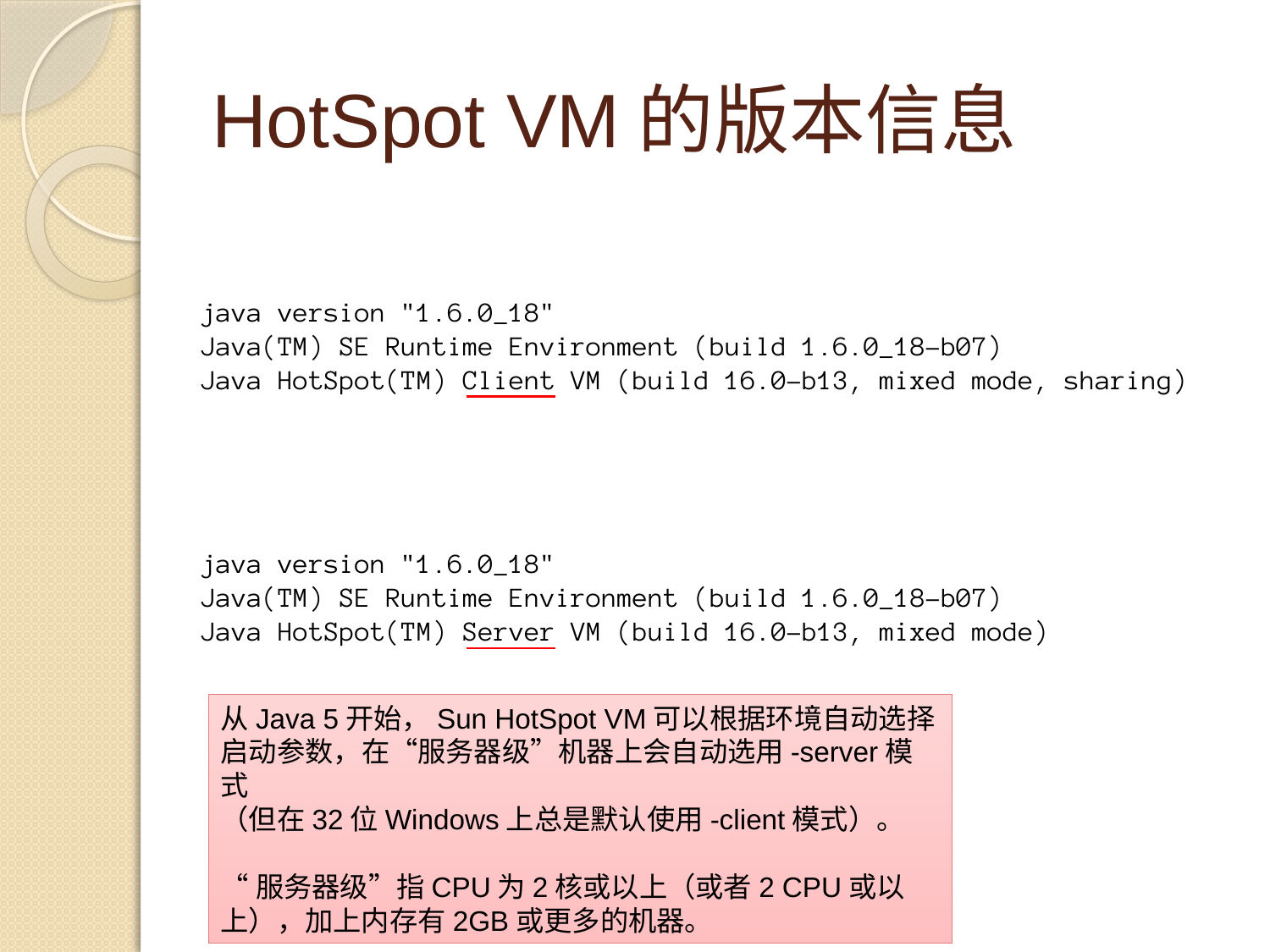

# HotSpot VM的版本信息
java version "1.6.0_18"
Java(TM) SE Runtime Environment (build 1.6.0_18-b07)
Java HotSpot(TM) Client VM (build 16.0-b13, mixed mode, sharing)
java version "1.6.0_18"
Java(TM) SE Runtime Environment (build 1.6.0_18-b07)
Java HotSpot(TM) Server VM (build 16.0-b13, mixed mode)
从Java 5开始，Sun HotSpot VM可以根据环境自动选择启动参数，在“服务器级”机器上会自动选用-server模式
（但在32位Windows上总是默认使用-client模式）。

“服务器级”指CPU为2核或以上（或者2 CPU或以上），加上内存有2GB或更多的机器。